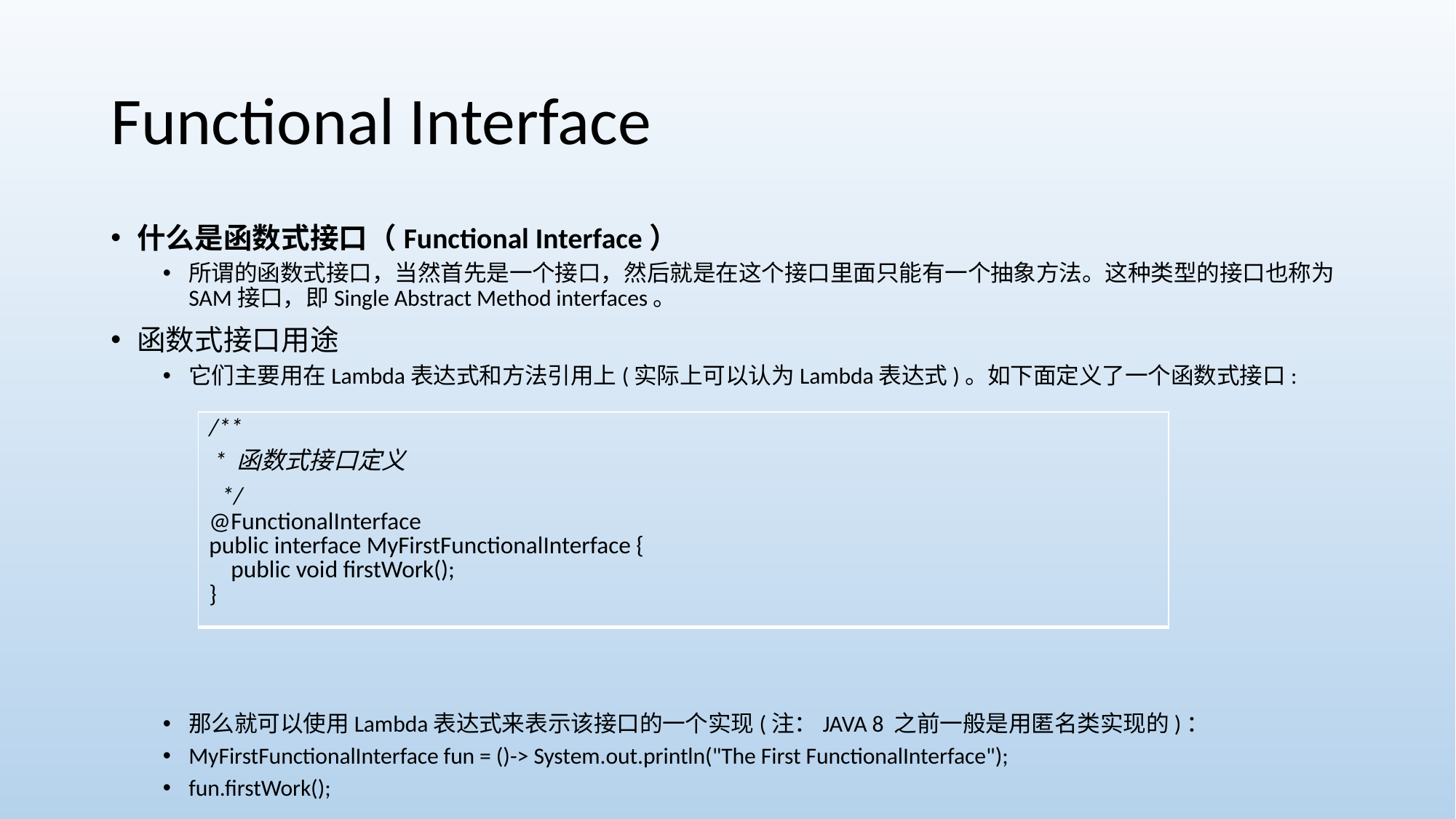

# Functional Interface
什么是函数式接口（Functional Interface）
所谓的函数式接口，当然首先是一个接口，然后就是在这个接口里面只能有一个抽象方法。这种类型的接口也称为SAM接口，即Single Abstract Method interfaces。
函数式接口用途
它们主要用在Lambda表达式和方法引用上(实际上可以认为Lambda表达式)。如下面定义了一个函数式接口:

那么就可以使用Lambda表达式来表示该接口的一个实现(注：JAVA 8 之前一般是用匿名类实现的)：
MyFirstFunctionalInterface fun = ()-> System.out.println("The First FunctionalInterface");
fun.firstWork();
| /\*\* \* 函数式接口定义 \*/ @FunctionalInterface public interface MyFirstFunctionalInterface { public void firstWork(); } |
| --- |